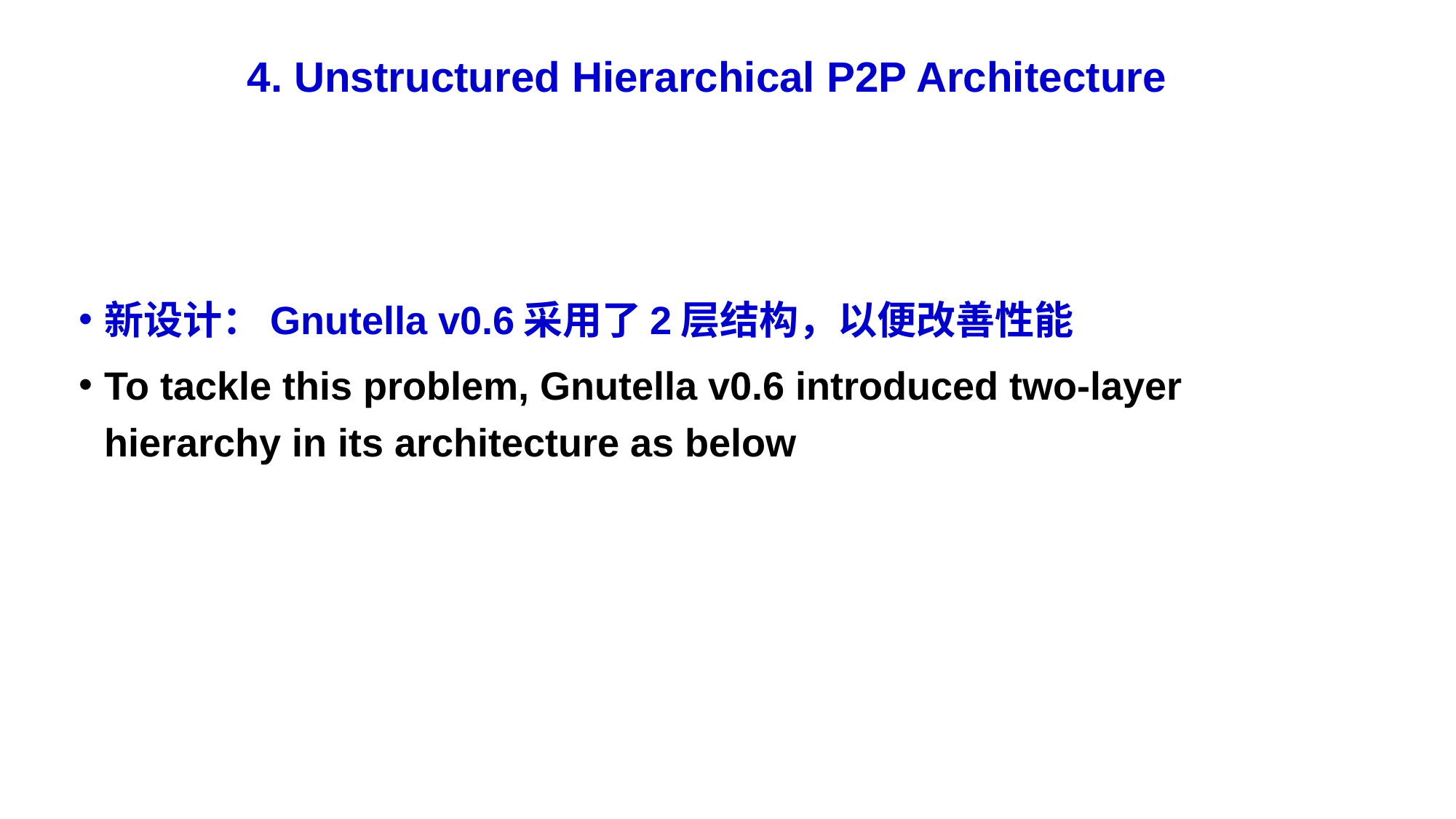

4. Unstructured Hierarchical P2P Architecture
新设计：Gnutella v0.6采用了2层结构，以便改善性能
To tackle this problem, Gnutella v0.6 introduced two-layer hierarchy in its architecture as below